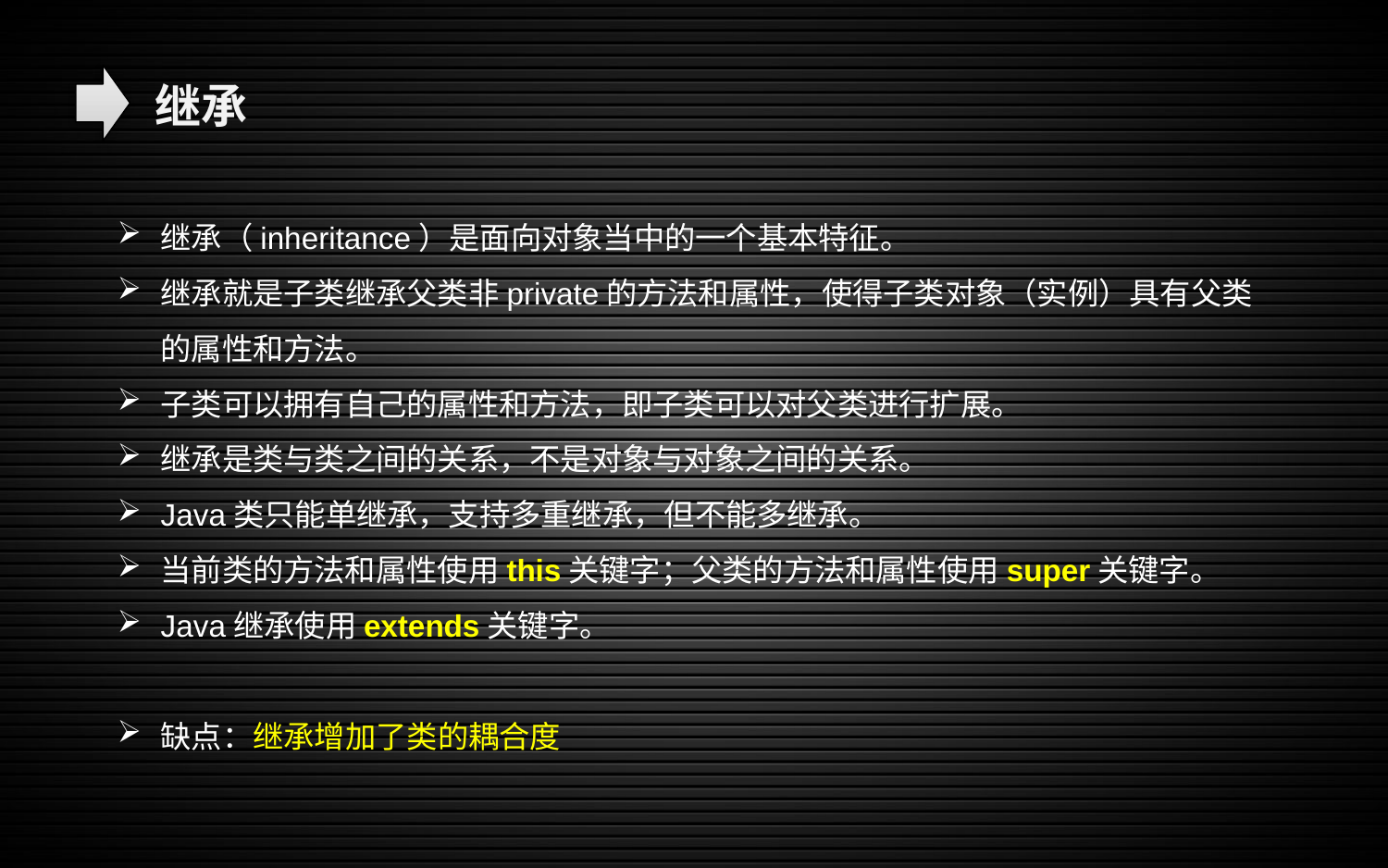

继承
继承（inheritance）是面向对象当中的一个基本特征。
继承就是子类继承父类非private的方法和属性，使得子类对象（实例）具有父类的属性和方法。
子类可以拥有自己的属性和方法，即子类可以对父类进行扩展。
继承是类与类之间的关系，不是对象与对象之间的关系。
Java类只能单继承，支持多重继承，但不能多继承。
当前类的方法和属性使用this关键字；父类的方法和属性使用super关键字。
Java继承使用extends关键字。

缺点：继承增加了类的耦合度